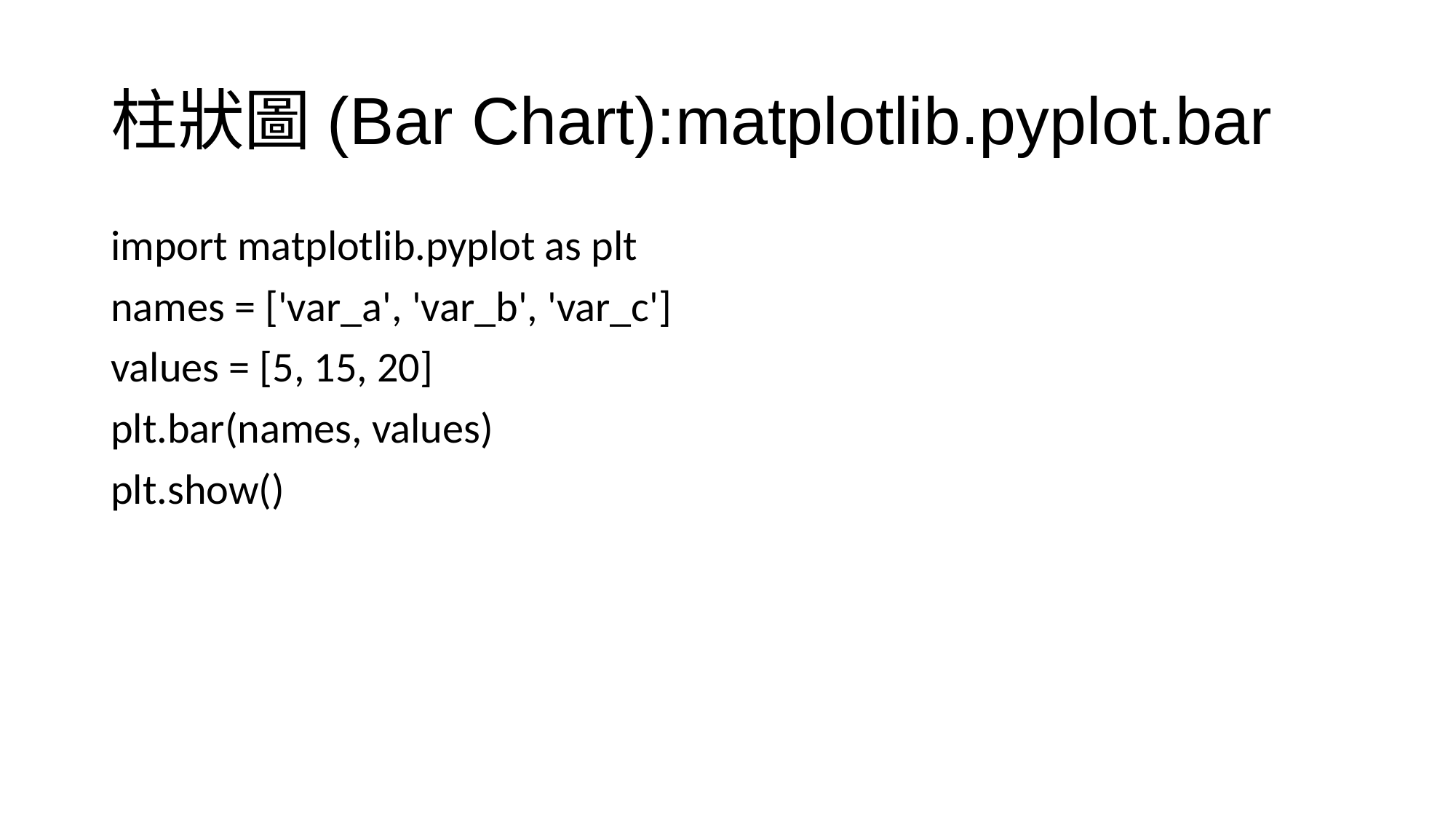

# 柱狀圖(Bar Chart):matplotlib.pyplot.bar
import matplotlib.pyplot as plt
names = ['var_a', 'var_b', 'var_c']
values = [5, 15, 20]
plt.bar(names, values)
plt.show()